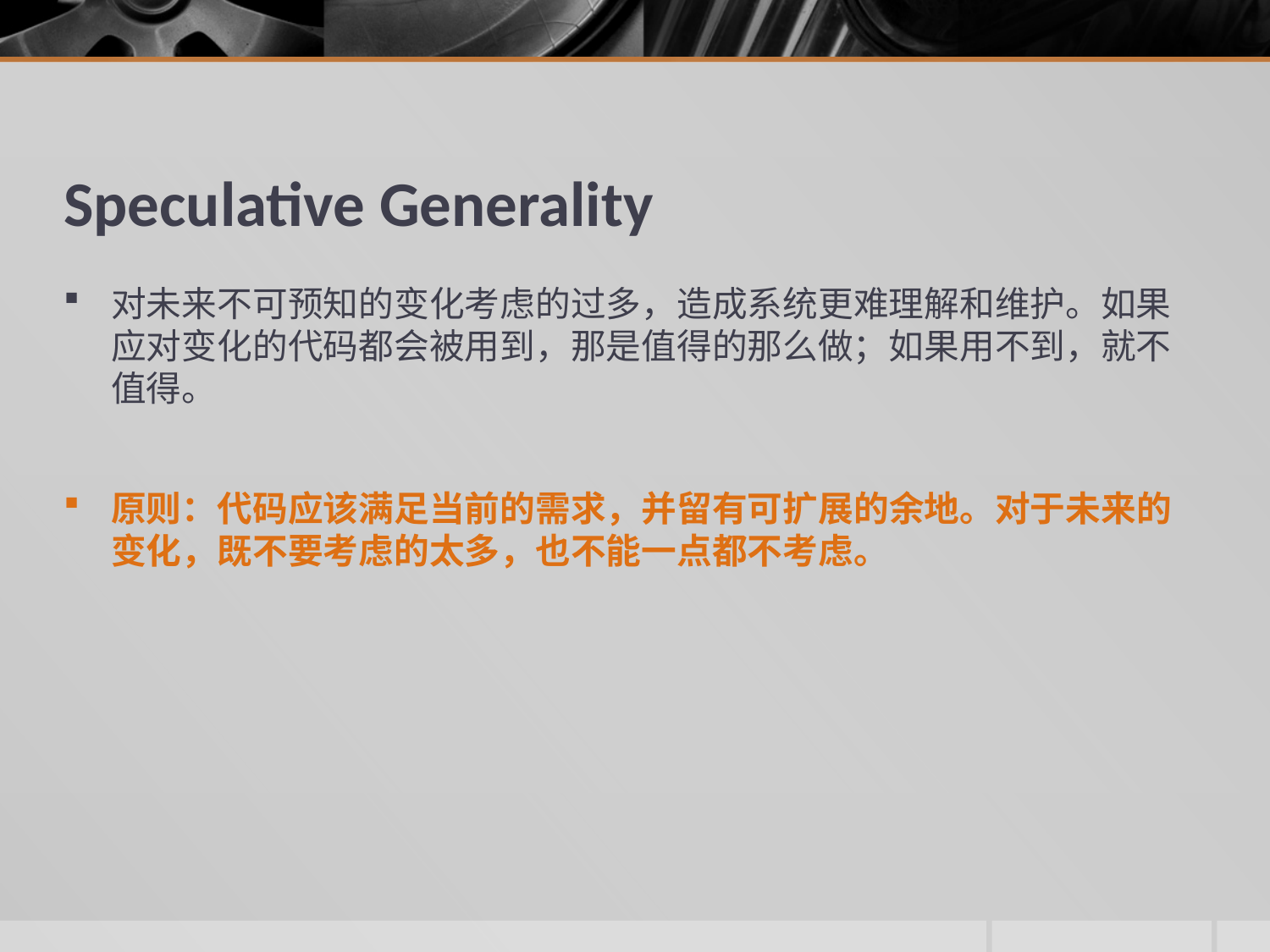

# Speculative Generality
对未来不可预知的变化考虑的过多，造成系统更难理解和维护。如果应对变化的代码都会被用到，那是值得的那么做；如果用不到，就不值得。

原则：代码应该满足当前的需求，并留有可扩展的余地。对于未来的变化，既不要考虑的太多，也不能一点都不考虑。